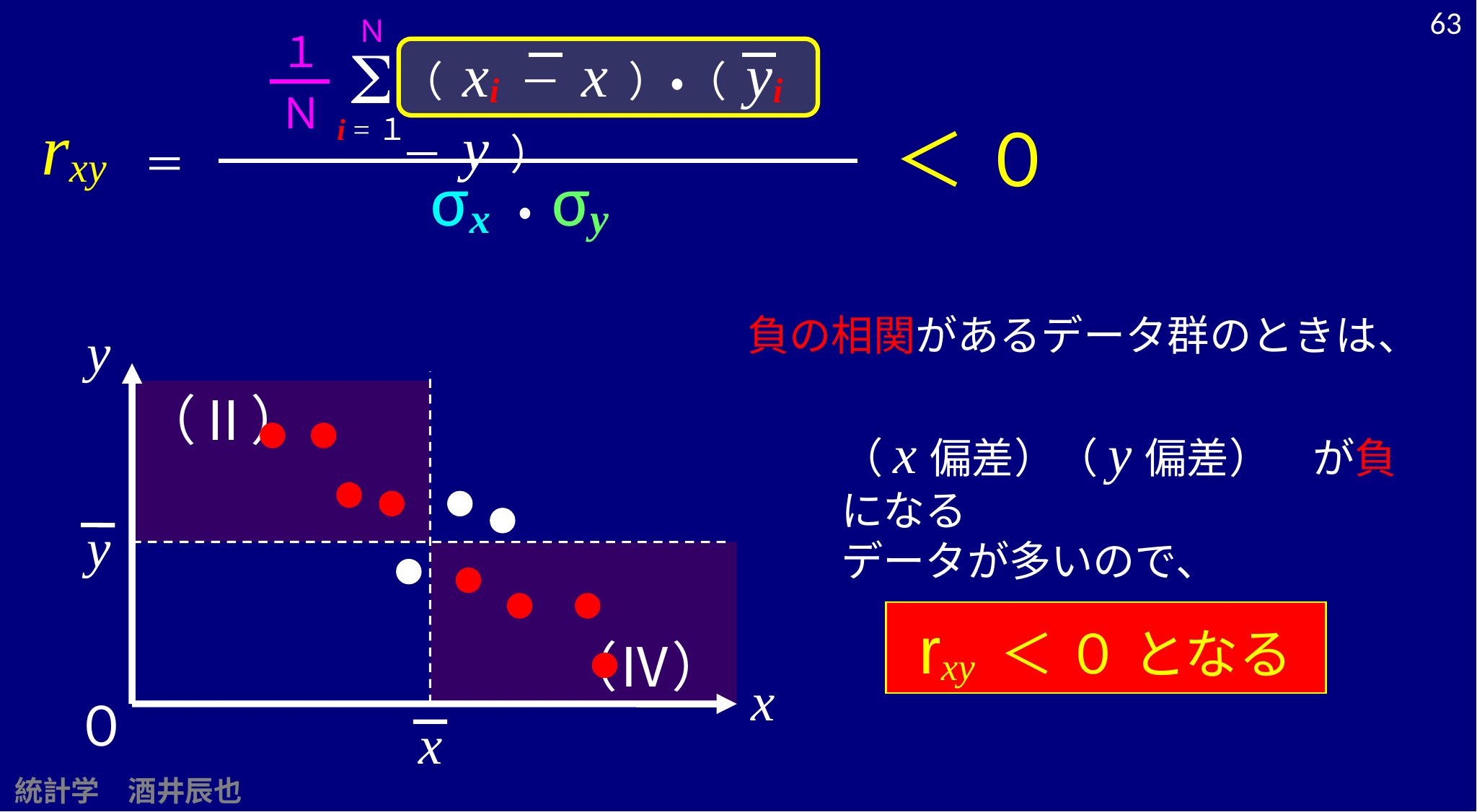

63
Ｎ
Σ
i =１
１
（ xi － x ）・（ yi － y ）

Ｎ
rxy
＜ ０
＝
σx ・ σy
負の相関があるデータ群のときは、
y

x
０

（Ⅱ）
（x偏差）（y偏差）　が負になる
データが多いので、

y

（Ⅳ）

rxy ＜ ０ となる

x

統計学　酒井辰也